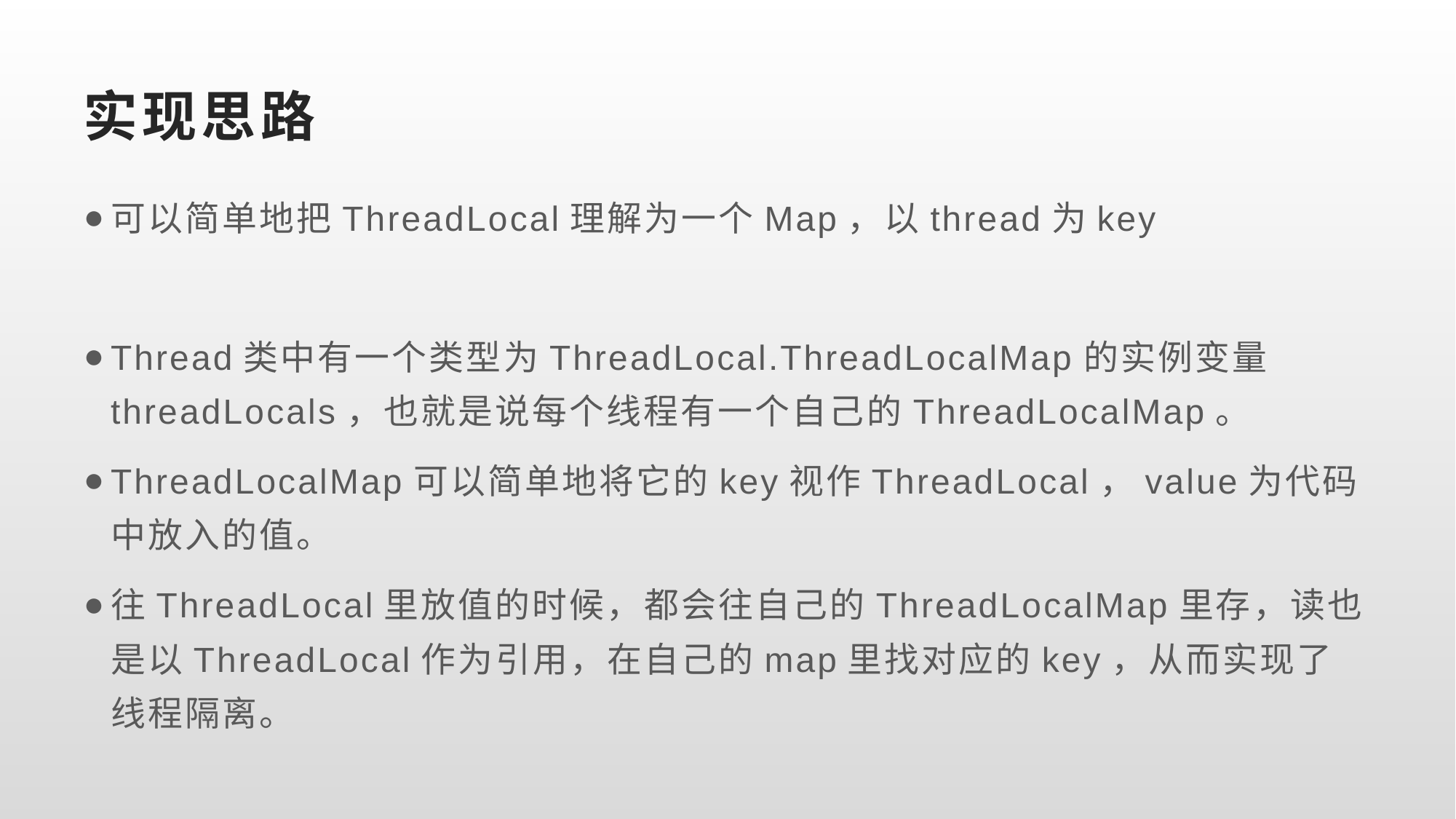

# 实现思路
可以简单地把ThreadLocal理解为一个Map，以thread为key

Thread类中有一个类型为ThreadLocal.ThreadLocalMap的实例变量threadLocals，也就是说每个线程有一个自己的ThreadLocalMap。
ThreadLocalMap可以简单地将它的key视作ThreadLocal，value为代码中放入的值。
往ThreadLocal里放值的时候，都会往自己的ThreadLocalMap里存，读也是以ThreadLocal作为引用，在自己的map里找对应的key，从而实现了线程隔离。